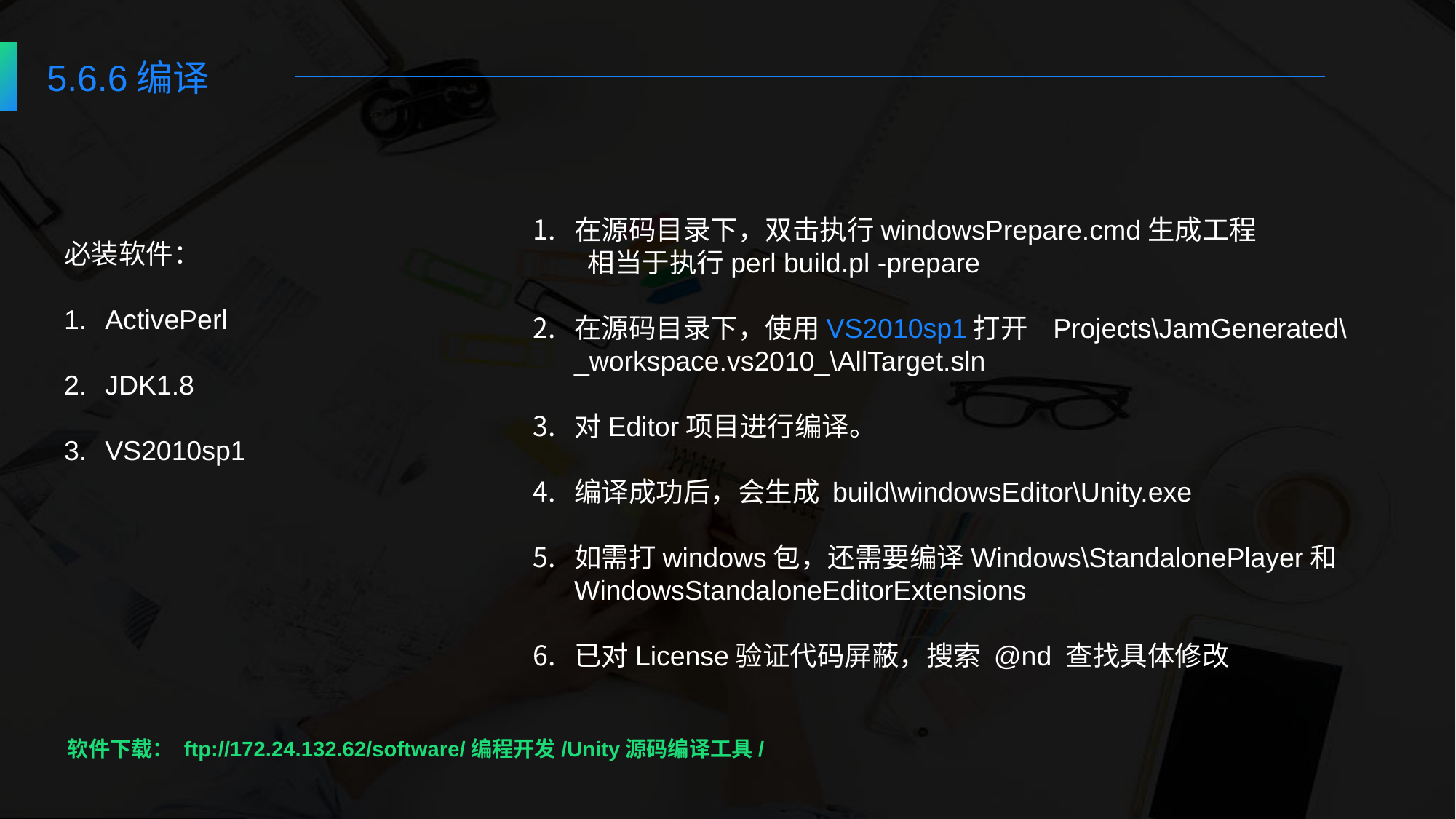

5.6.6编译

在源码目录下，双击执行windowsPrepare.cmd生成工程
相当于执行perl build.pl -prepare

在源码目录下，使用VS2010sp1打开   Projects\JamGenerated\_workspace.vs2010_\AllTarget.sln

对Editor项目进行编译。

编译成功后，会生成 build\windowsEditor\Unity.exe

如需打windows包，还需要编译Windows\StandalonePlayer和WindowsStandaloneEditorExtensions

已对License验证代码屏蔽，搜索 @nd 查找具体修改

必装软件：

ActivePerl

JDK1.8

VS2010sp1

软件下载： ftp://172.24.132.62/software/编程开发/Unity源码编译工具/